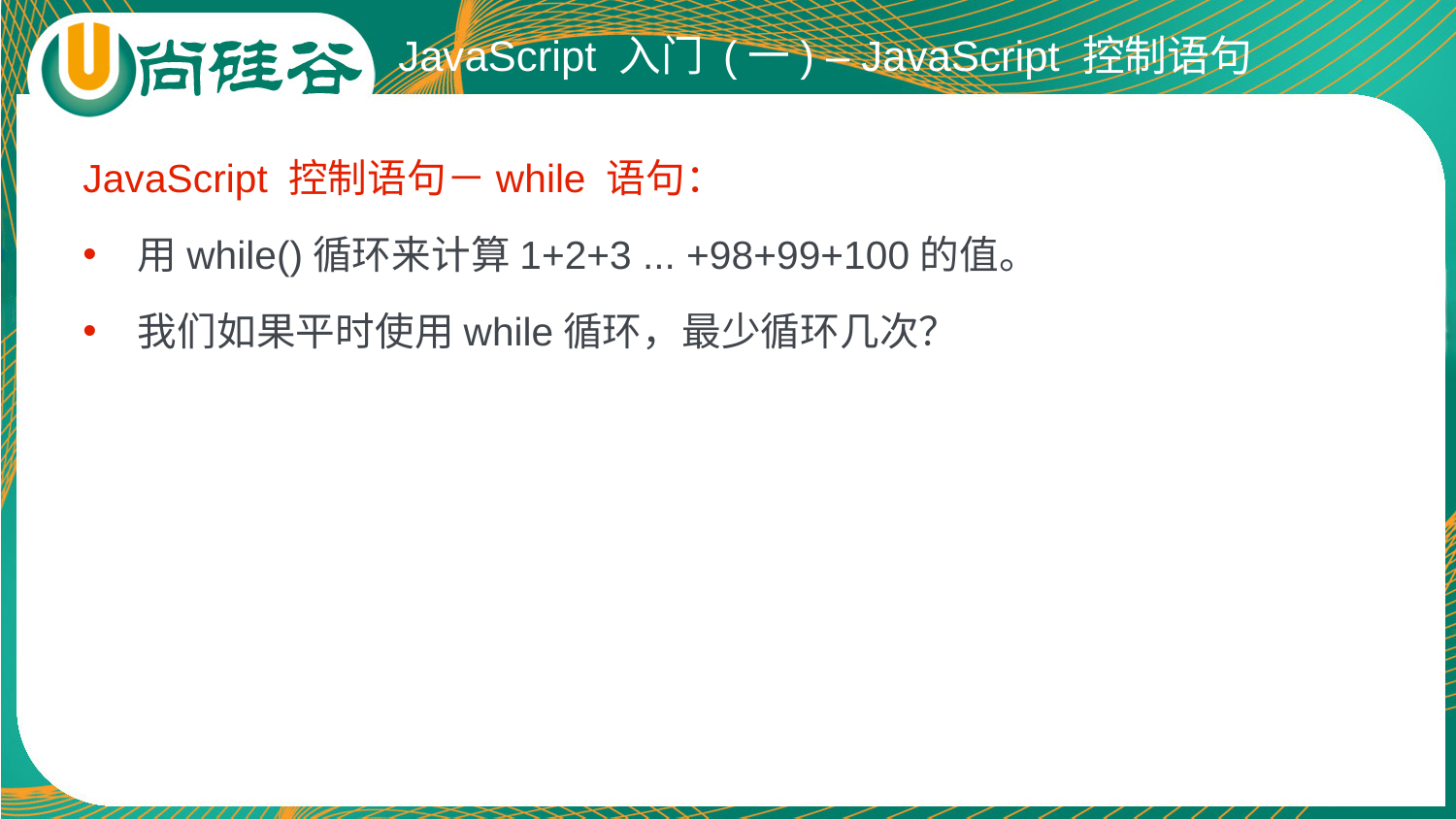

# JavaScript 入门 (一) – JavaScript 控制语句
JavaScript 控制语句－while 语句：
用while()循环来计算1+2+3 ... +98+99+100的值。
我们如果平时使用while循环，最少循环几次？